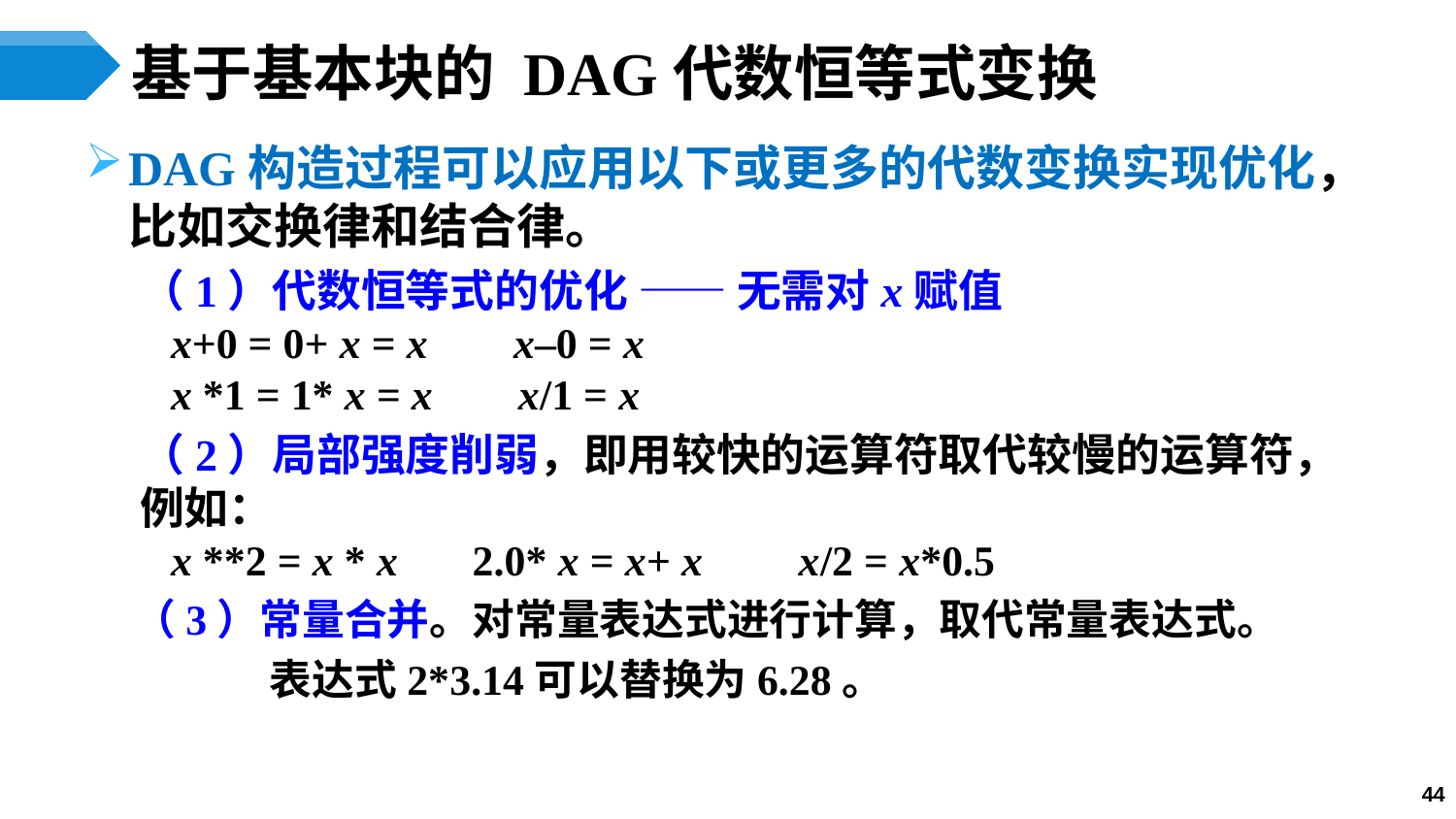

# 基于基本块的 DAG代数恒等式变换
DAG构造过程可以应用以下或更多的代数变换实现优化，比如交换律和结合律。
（1）代数恒等式的优化 —— 无需对x赋值
        x+0 = 0+ x = x        x–0 = x
        x *1 = 1* x = x        x/1 = x
（2）局部强度削弱，即用较快的运算符取代较慢的运算符，例如：
        x **2 = x * x       2.0* x = x+ x         x/2 = x*0.5
（3）常量合并。对常量表达式进行计算，取代常量表达式。
             表达式2*3.14可以替换为6.28。
44